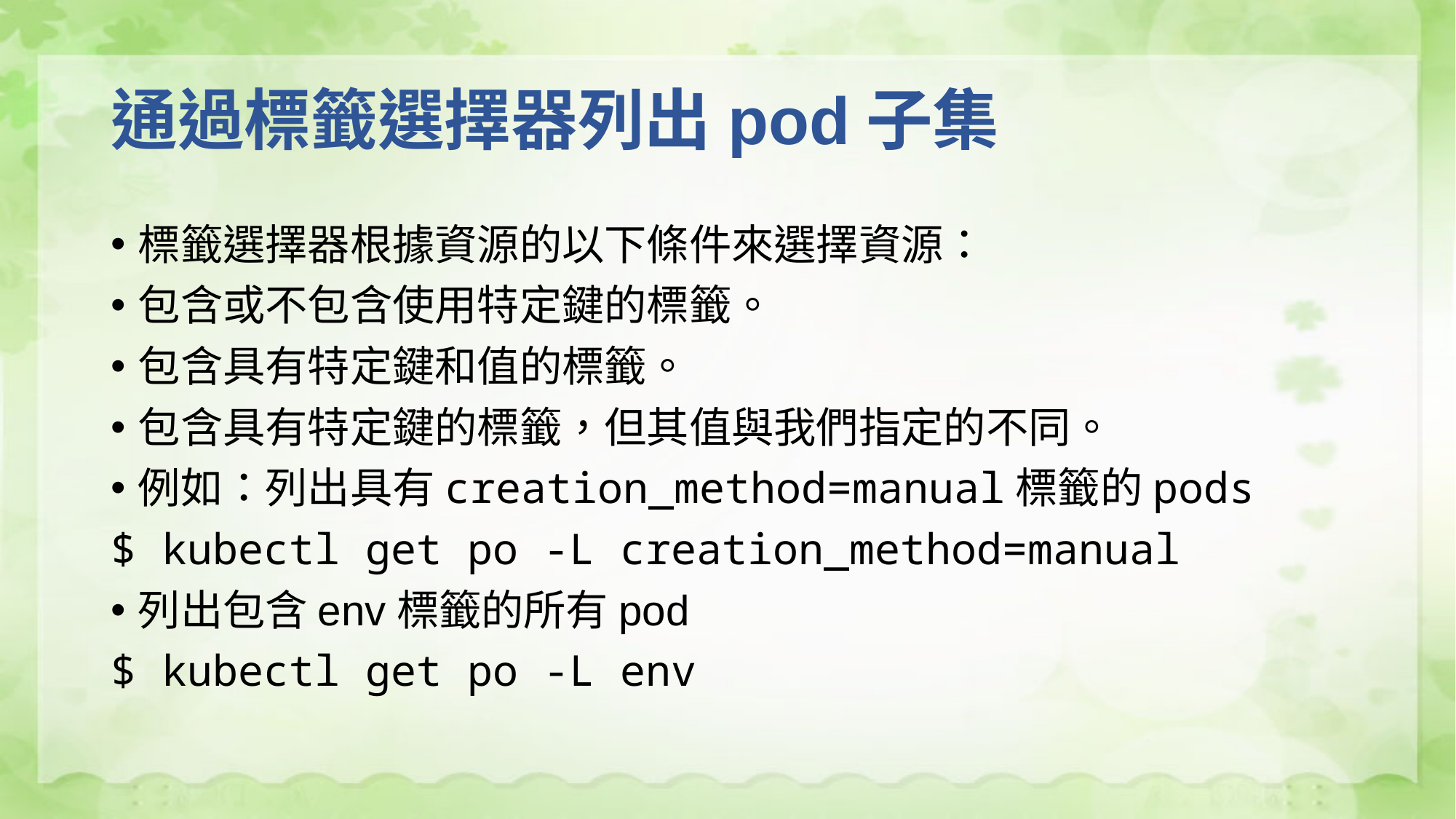

# 通過標籤選擇器列出pod子集
標籤選擇器根據資源的以下條件來選擇資源：
包含或不包含使用特定鍵的標籤。
包含具有特定鍵和值的標籤。
包含具有特定鍵的標籤，但其值與我們指定的不同。
例如：列出具有creation_method=manual標籤的pods
$ kubectl get po -L creation_method=manual
列出包含env標籤的所有pod
$ kubectl get po -L env